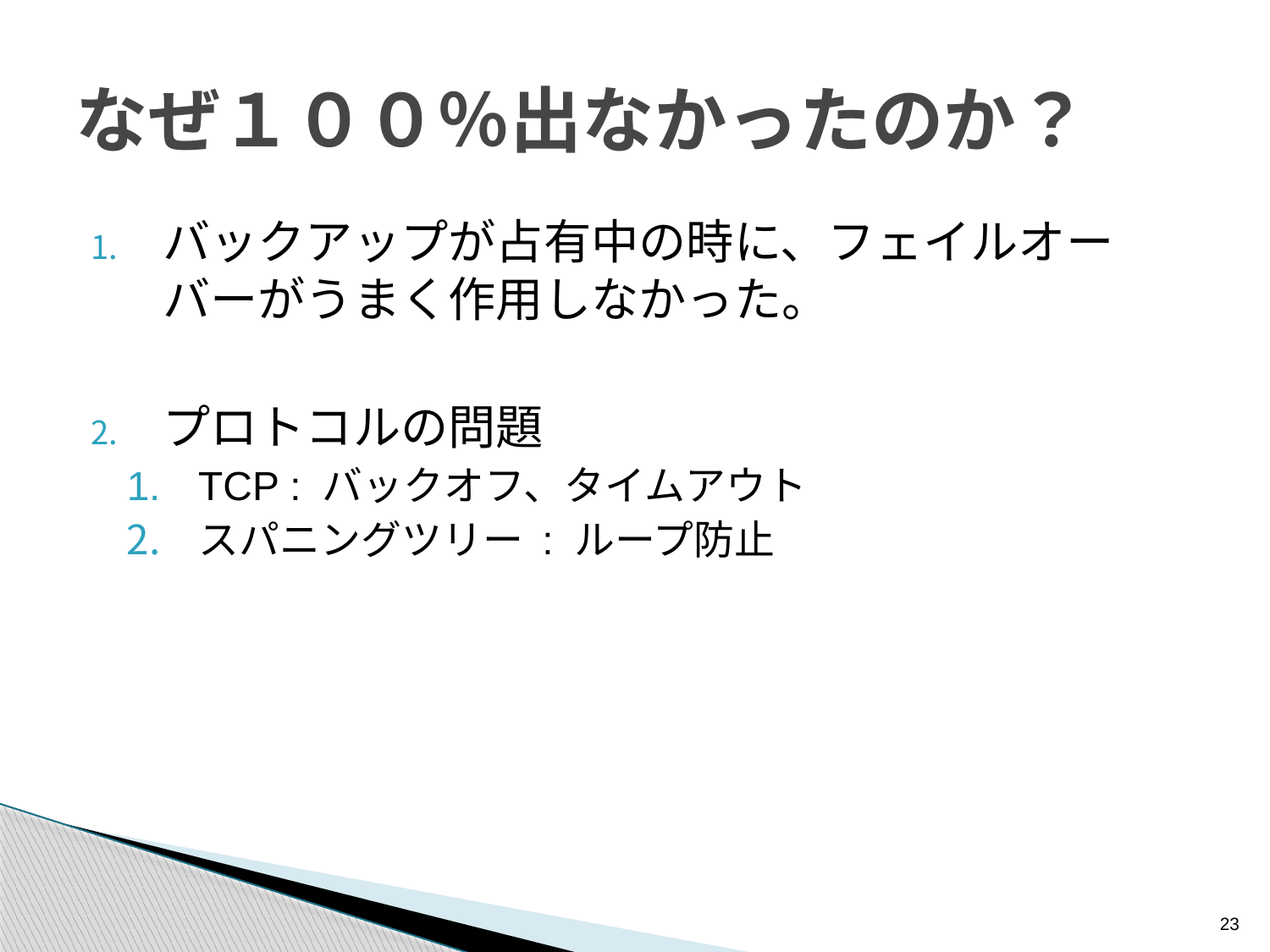

# なぜ１００％出なかったのか？
バックアップが占有中の時に、フェイルオーバーがうまく作用しなかった。

プロトコルの問題
TCP : バックオフ、タイムアウト
スパニングツリー : ループ防止
23